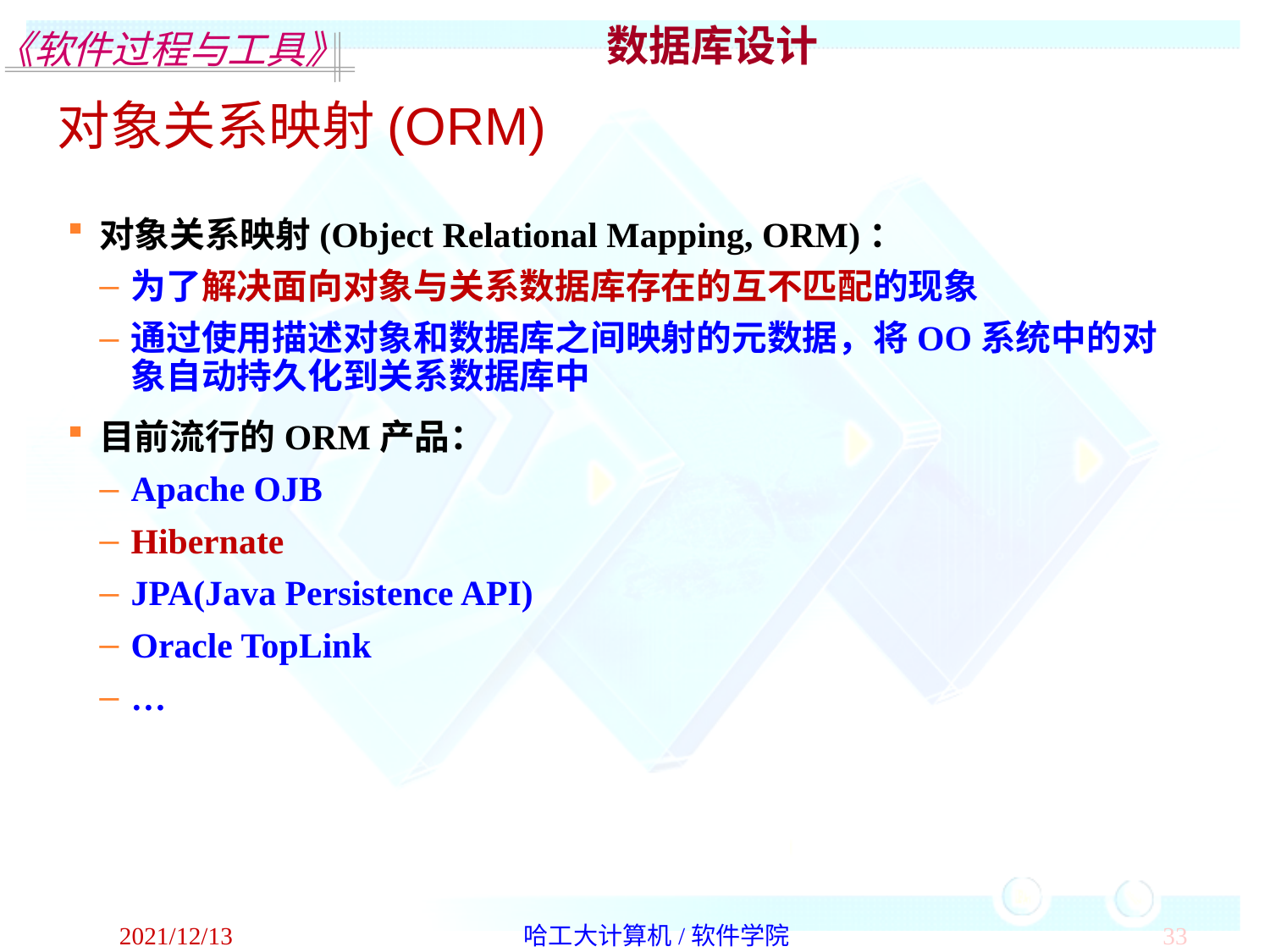

数据库设计
对象关系映射(ORM)
对象关系映射(Object Relational Mapping, ORM)：
为了解决面向对象与关系数据库存在的互不匹配的现象
通过使用描述对象和数据库之间映射的元数据，将OO系统中的对象自动持久化到关系数据库中
目前流行的ORM产品：
Apache OJB
Hibernate
JPA(Java Persistence API)
Oracle TopLink
…